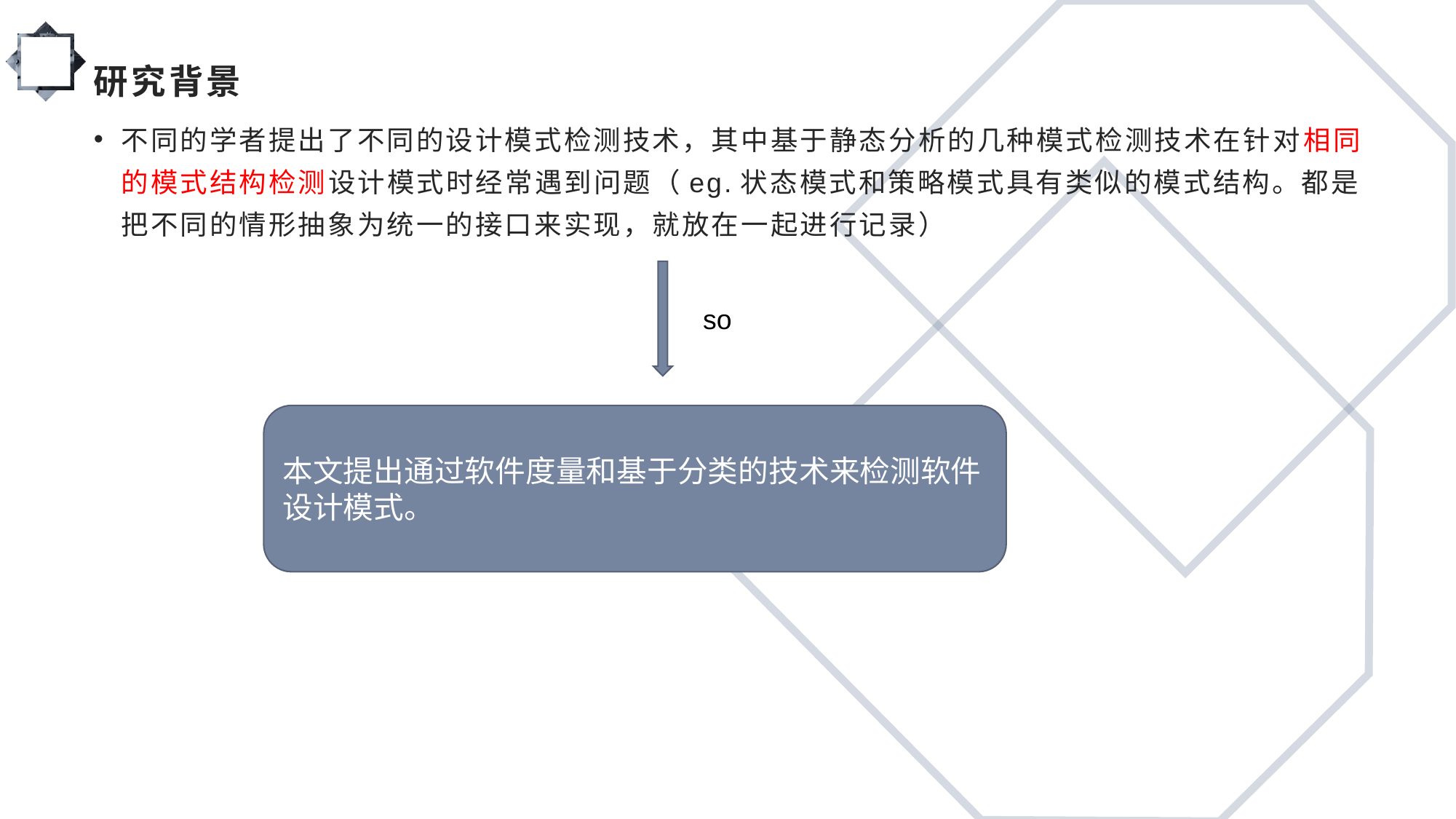

# 研究背景
不同的学者提出了不同的设计模式检测技术，其中基于静态分析的几种模式检测技术在针对相同的模式结构检测设计模式时经常遇到问题（eg.状态模式和策略模式具有类似的模式结构。都是把不同的情形抽象为统一的接口来实现，就放在一起进行记录）

so
本文提出通过软件度量和基于分类的技术来检测软件设计模式。